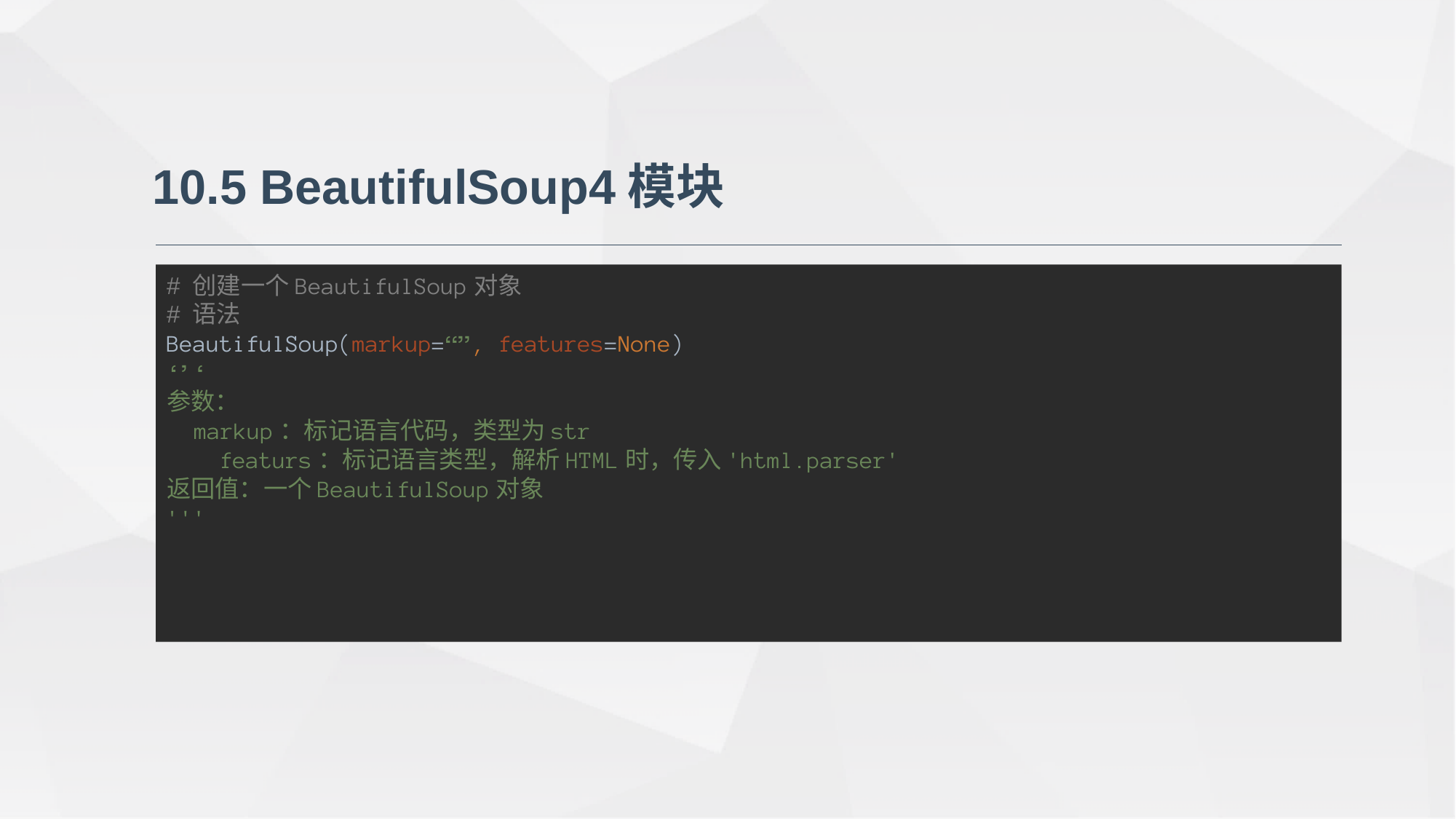

10.5 BeautifulSoup4模块
# 创建一个BeautifulSoup对象 # 语法 BeautifulSoup(markup=“”, features=None) ‘’‘ 参数： markup：标记语言代码，类型为str featurs：标记语言类型，解析HTML时，传入'html.parser'
返回值：一个BeautifulSoup对象
'''